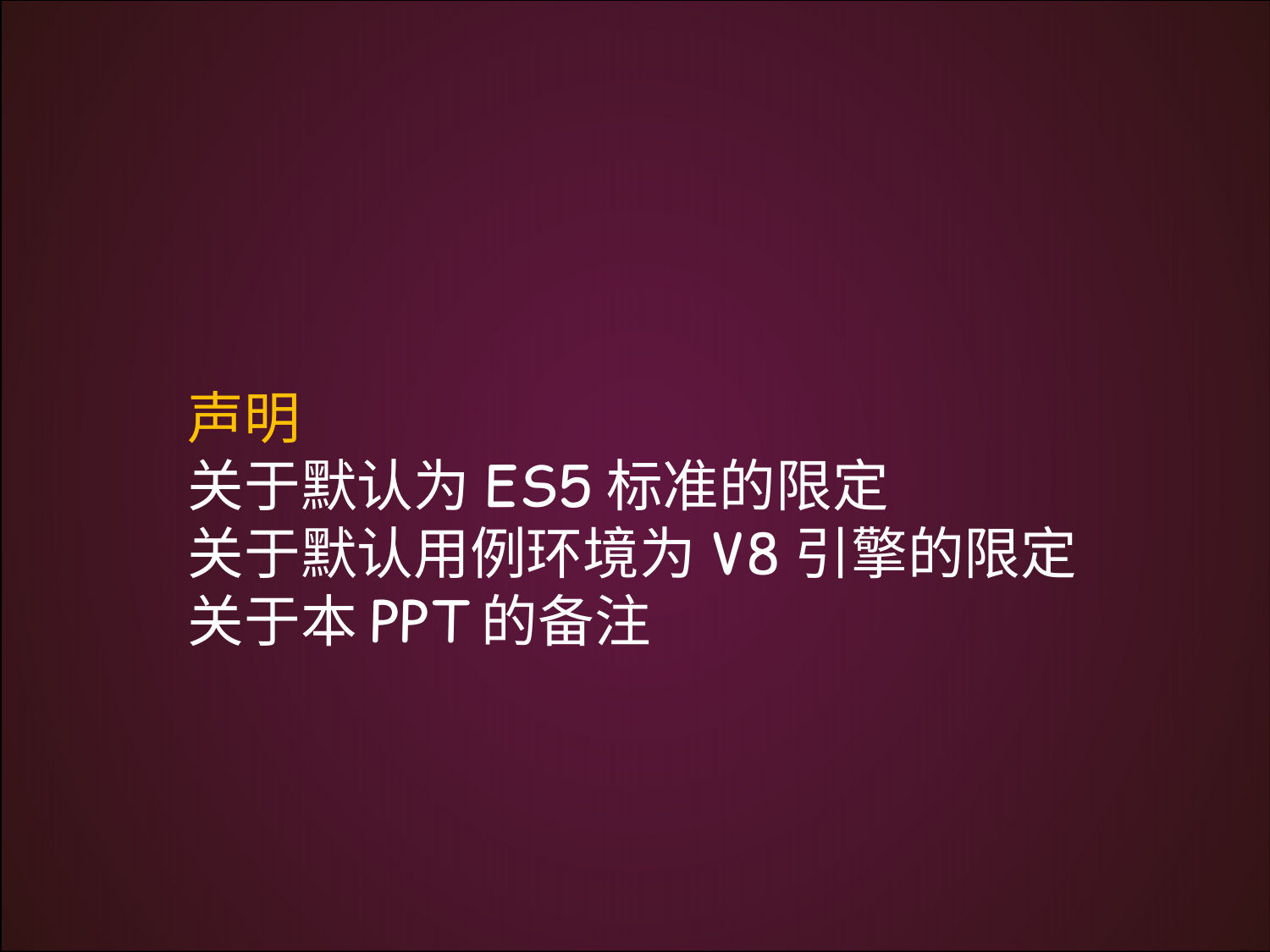

声明
关于默认为ES5标准的限定
关于默认用例环境为V8引擎的限定
关于本PPT的备注